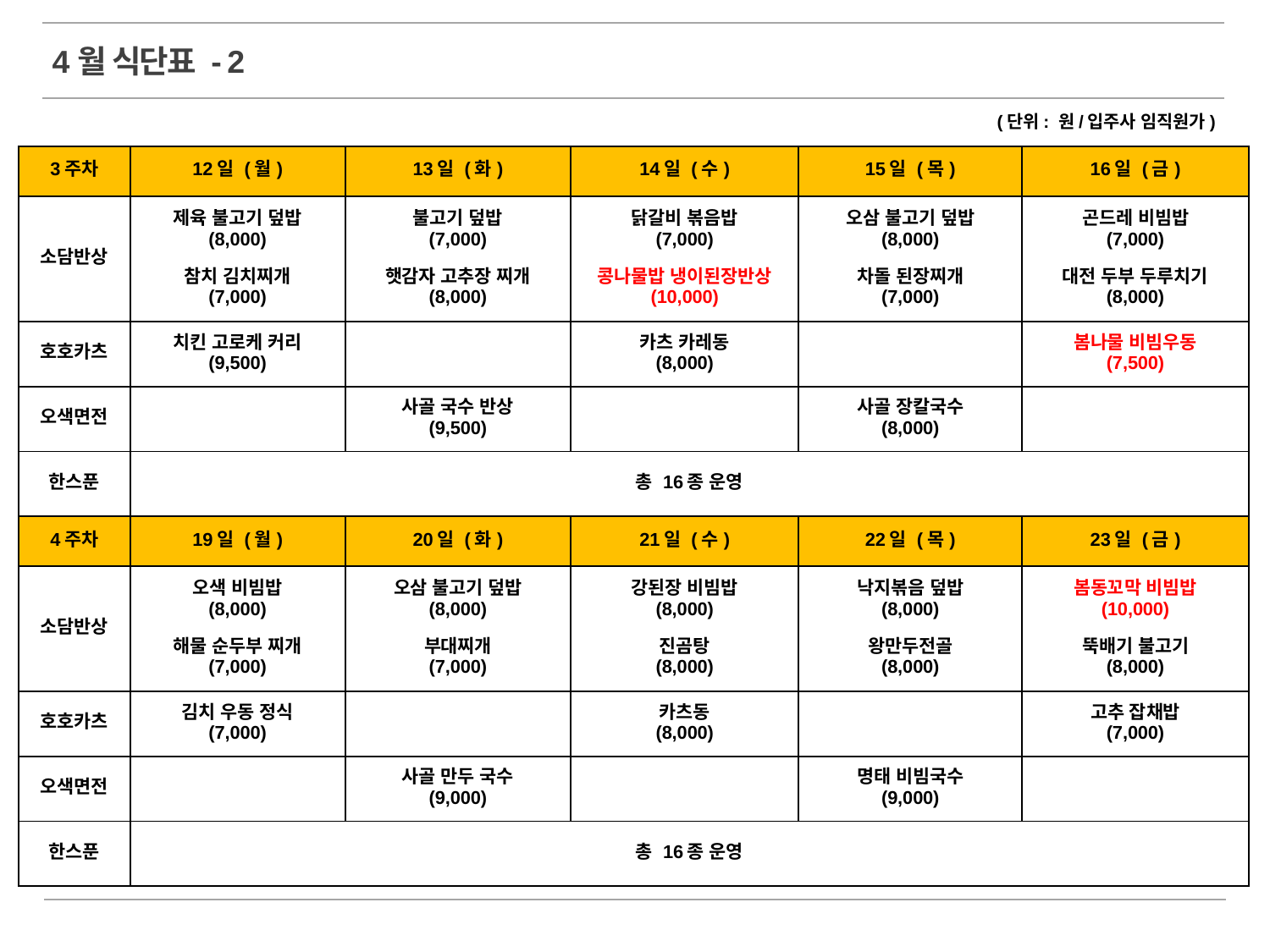

4월 식단표 - 2
(단위: 원/입주사 임직원가)
| 3주차 | 12일 (월) | 13일 (화) | 14일 (수) | 15일 (목) | 16일 (금) |
| --- | --- | --- | --- | --- | --- |
| 소담반상 | 제육 불고기 덮밥 (8,000) 참치 김치찌개 (7,000) | 불고기 덮밥 (7,000) 햇감자 고추장 찌개 (8,000) | 닭갈비 볶음밥 (7,000) 콩나물밥 냉이된장반상 (10,000) | 오삼 불고기 덮밥 (8,000) 차돌 된장찌개 (7,000) | 곤드레 비빔밥 (7,000) 대전 두부 두루치기 (8,000) |
| 호호카츠 | 치킨 고로케 커리 (9,500) |  | 카츠 카레동 (8,000) |  | 봄나물 비빔우동 (7,500) |
| 오색면전 |  | 사골 국수 반상 (9,500) |  | 사골 장칼국수 (8,000) |  |
| 한스푼 | 총 16종 운영 |  |  |  |  |
| 4주차 | 19일 (월) | 20일 (화) | 21일 (수) | 22일 (목) | 23일 (금) |
| 소담반상 | 오색 비빔밥 (8,000) 해물 순두부 찌개 (7,000) | 오삼 불고기 덮밥 (8,000) 부대찌개 (7,000) | 강된장 비빔밥 (8,000) 진곰탕 (8,000) | 낙지볶음 덮밥 (8,000) 왕만두전골 (8,000) | 봄동꼬막 비빔밥 (10,000) 뚝배기 불고기 (8,000) |
| 호호카츠 | 김치 우동 정식 (7,000) |  | 카츠동 (8,000) |  | 고추 잡채밥 (7,000) |
| 오색면전 |  | 사골 만두 국수 (9,000) |  | 명태 비빔국수 (9,000) |  |
| 한스푼 | 총 16종 운영 |  |  |  |  |